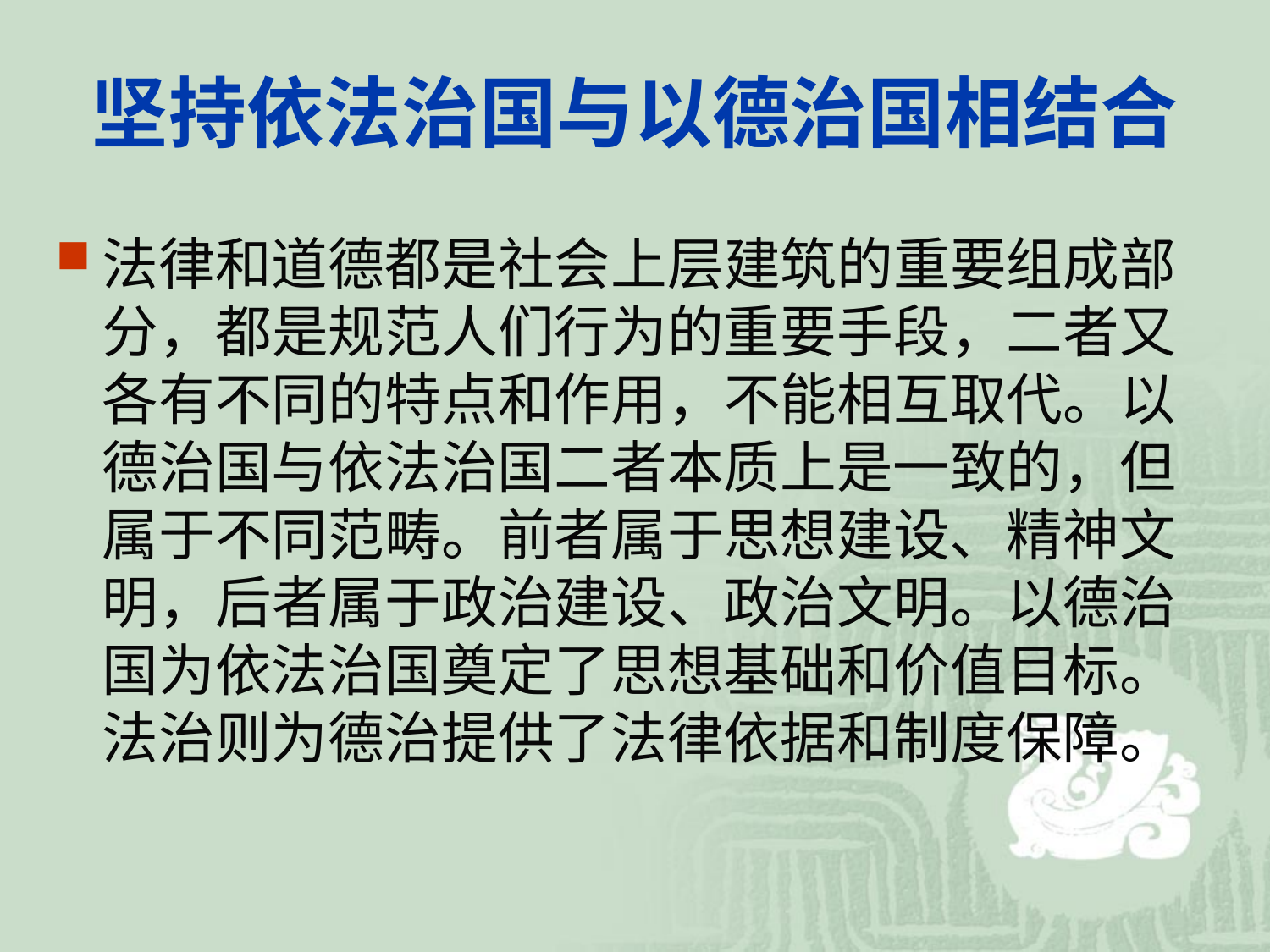

# 坚持依法治国与以德治国相结合
法律和道德都是社会上层建筑的重要组成部分，都是规范人们行为的重要手段，二者又各有不同的特点和作用，不能相互取代。以德治国与依法治国二者本质上是一致的，但属于不同范畴。前者属于思想建设、精神文明，后者属于政治建设、政治文明。以德治国为依法治国奠定了思想基础和价值目标。法治则为德治提供了法律依据和制度保障。